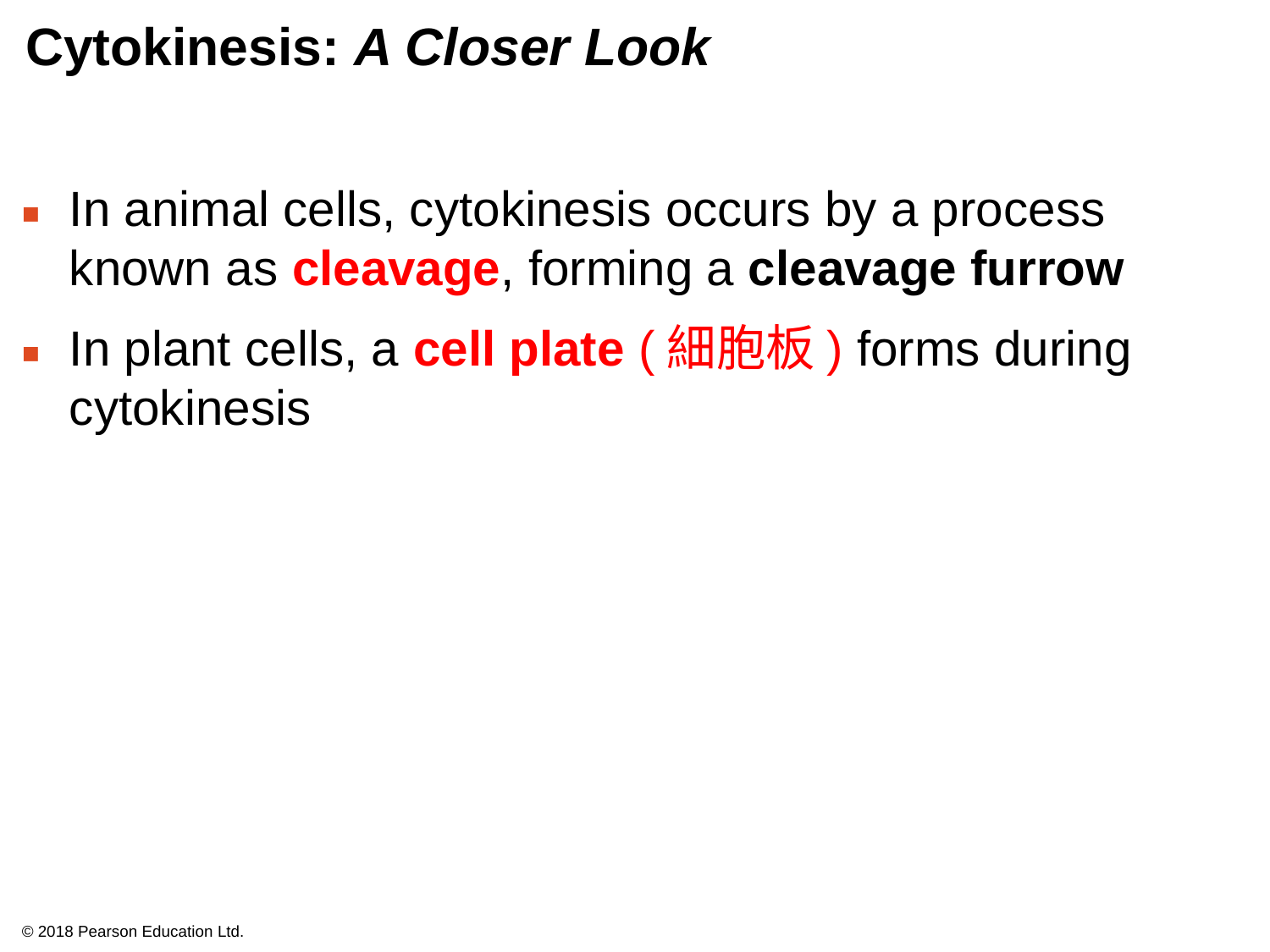

# Cytokinesis: A Closer Look
In animal cells, cytokinesis occurs by a process known as cleavage, forming a cleavage furrow
In plant cells, a cell plate (細胞板) forms during cytokinesis
© 2018 Pearson Education Ltd.